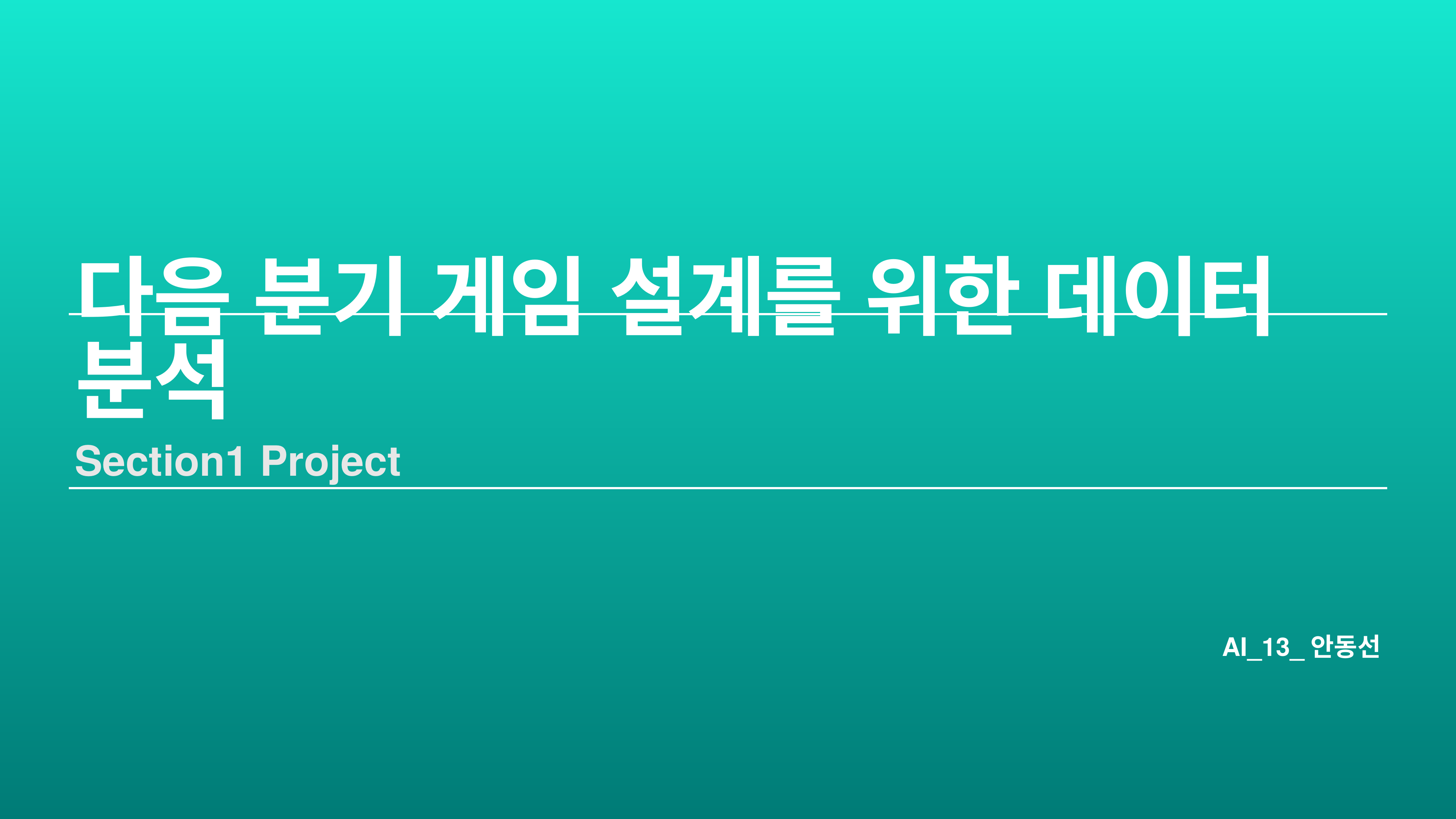

# 다음 분기 게임 설계를 위한 데이터 분석

Section1 Project

AI_13_안동선